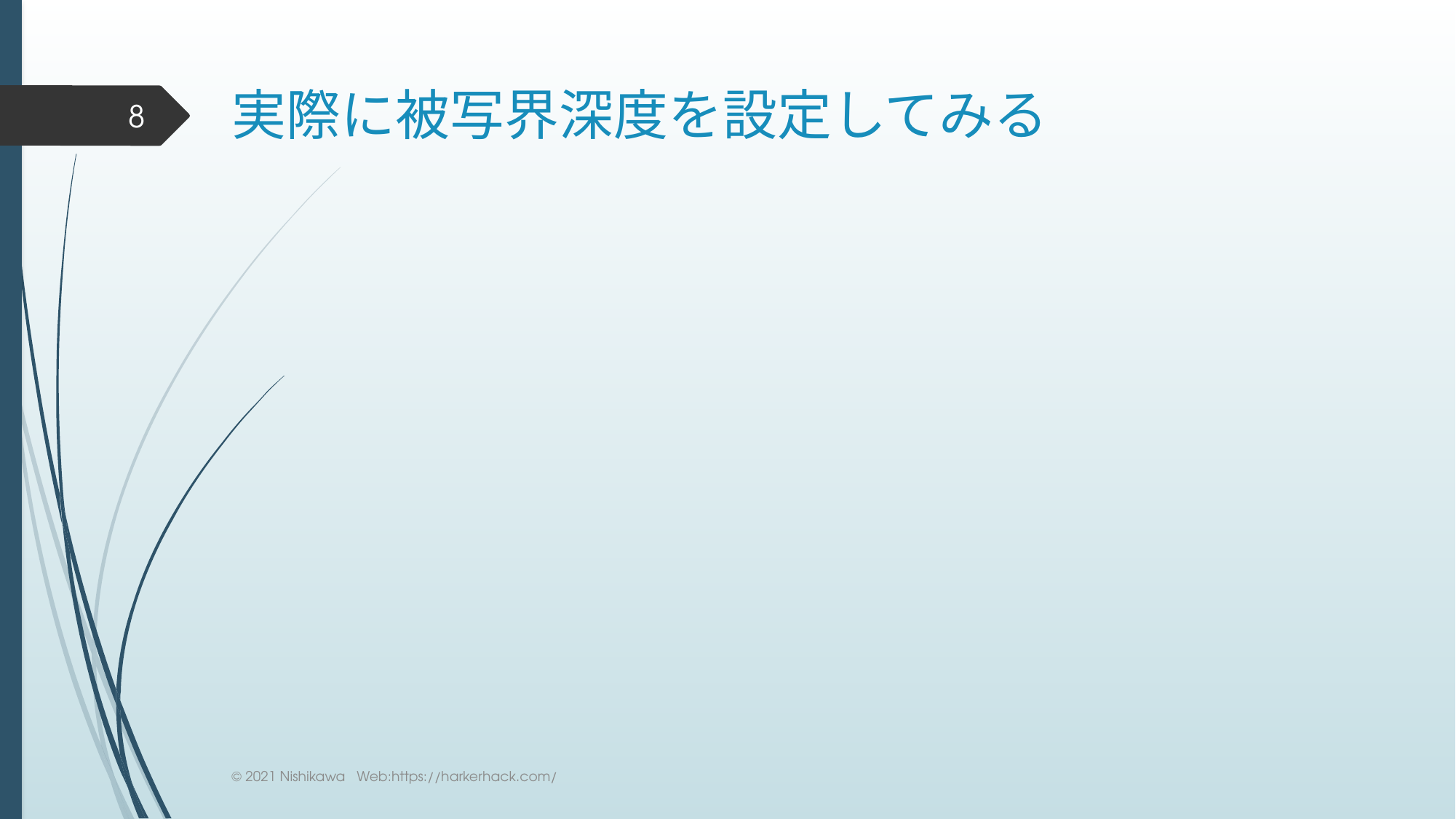

# 実際に被写界深度を設定してみる
8

© 2021 Nishikawa   Web:https://harkerhack.com/